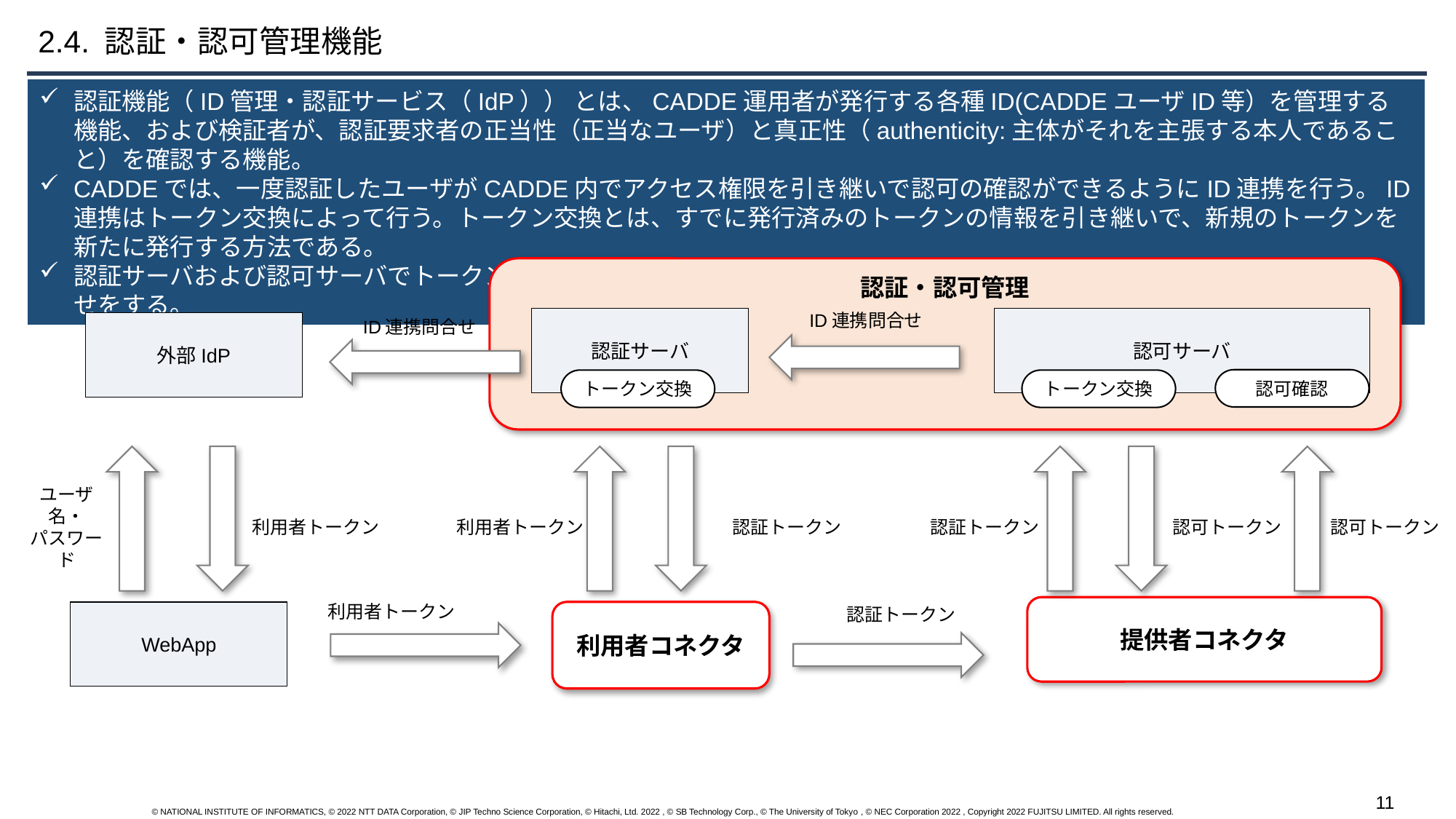

2.4. 認証・認可管理機能
認証機能（ID管理・認証サービス（IdP）） とは、CADDE運用者が発行する各種ID(CADDEユーザID等）を管理する機能、および検証者が、認証要求者の正当性（正当なユーザ）と真正性（authenticity:主体がそれを主張する本人であること）を確認する機能。
CADDEでは、一度認証したユーザがCADDE内でアクセス権限を引き継いで認可の確認ができるようにID連携を行う。​ID連携はトークン交換によって行う。トークン交換とは、すでに発行済みのトークンの情報を引き継いで、新規のトークンを新たに発行する方法である。​
認証サーバおよび認可サーバでトークン交換を行う。どちらの際にも交換前のトークン発行者に対してID連携の問い合わせをする。​
認証・認可管理
ID連携問合せ
認証サーバ
認可サーバ
外部IdP
ID連携問合せ

認可確認
トークン交換
トークン交換
ユーザ名・
パスワード

認可トークン
認可トークン
利用者トークン
利用者トークン
認証トークン
認証トークン
提供者コネクタ
利用者トークン
認証トークン
利用者コネクタ
WebApp